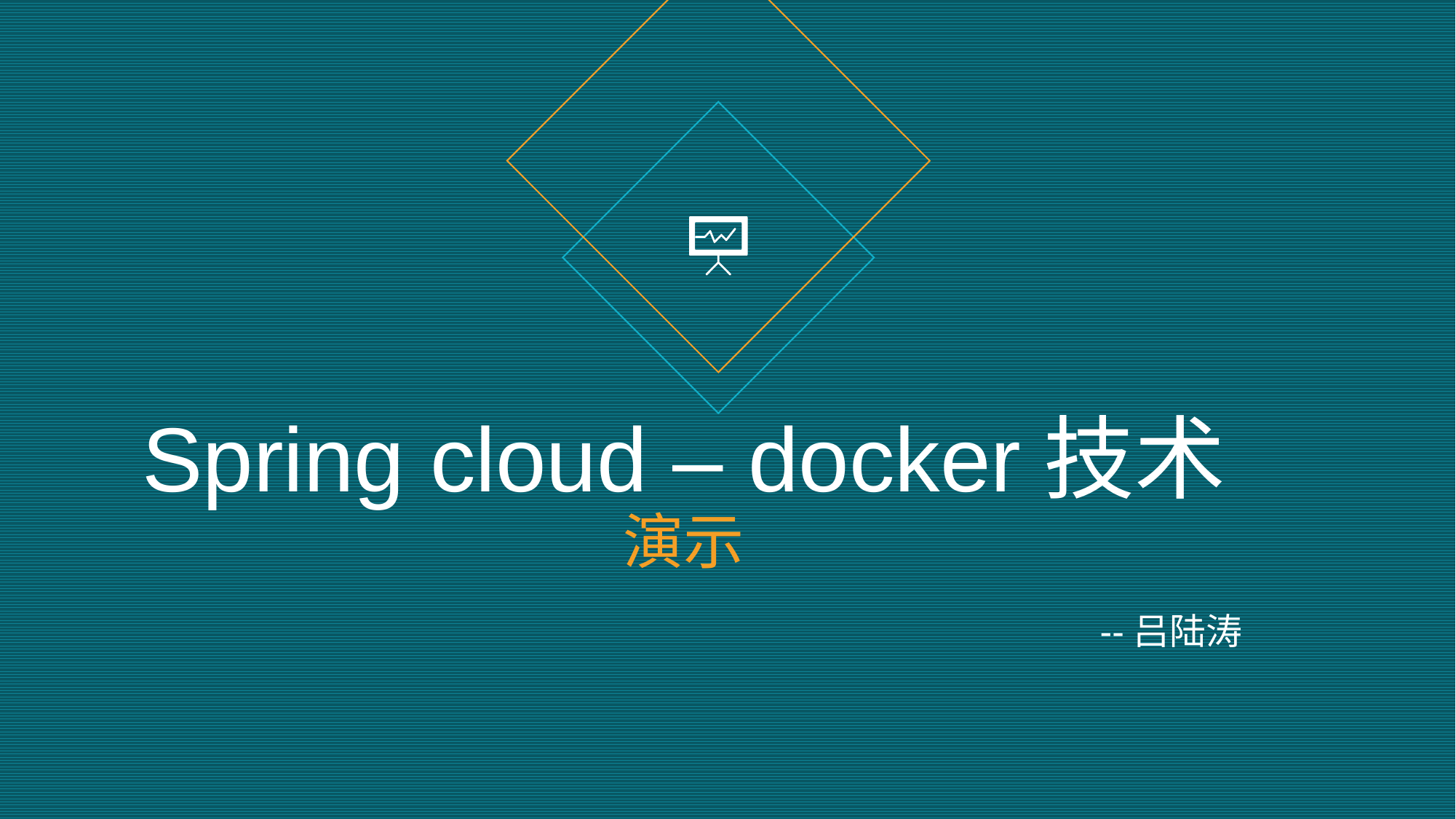

# Spring cloud – docker技术 演示
--吕陆涛